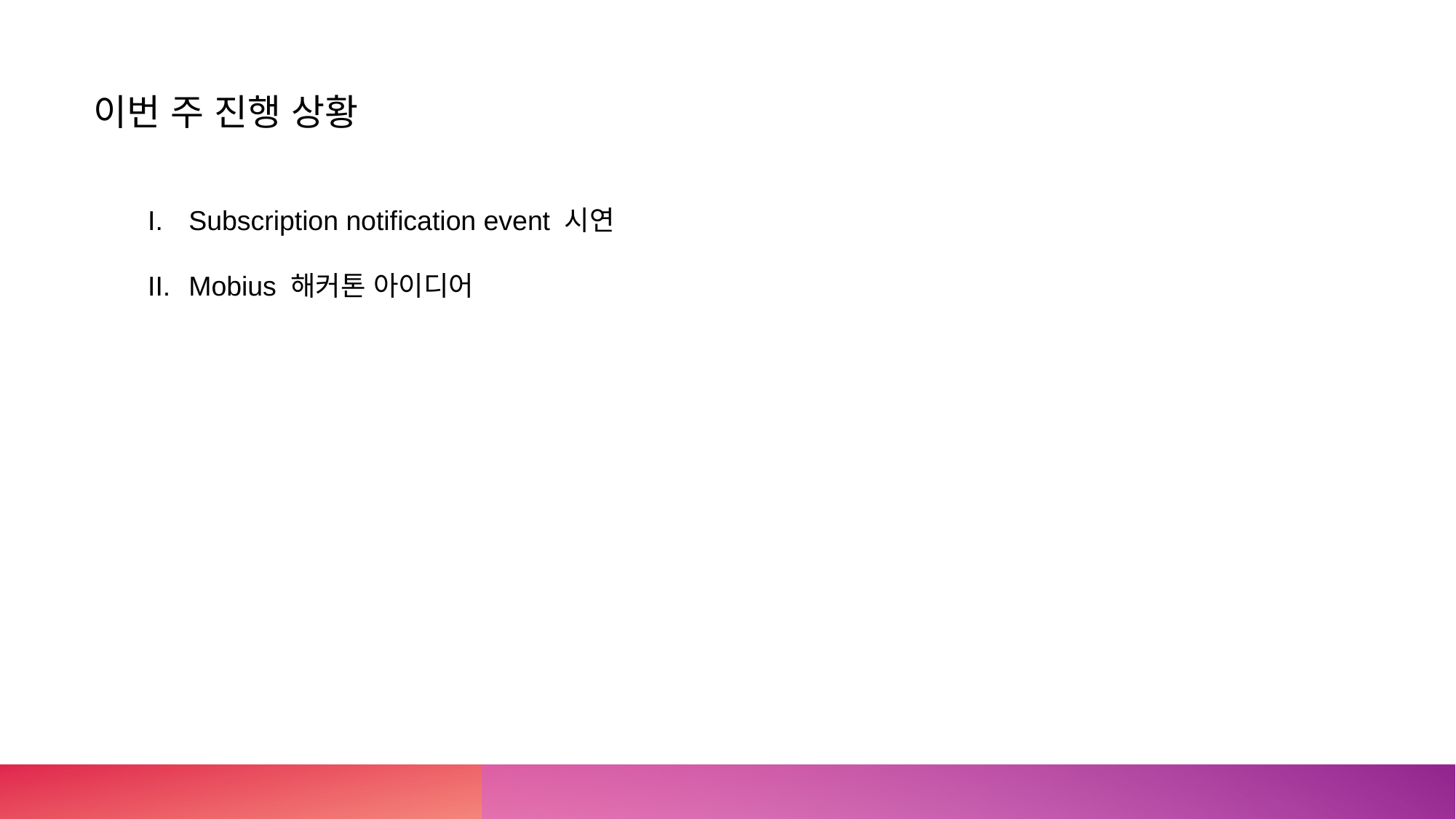

이번 주 진행 상황
Subscription notification event 시연

Mobius 해커톤 아이디어